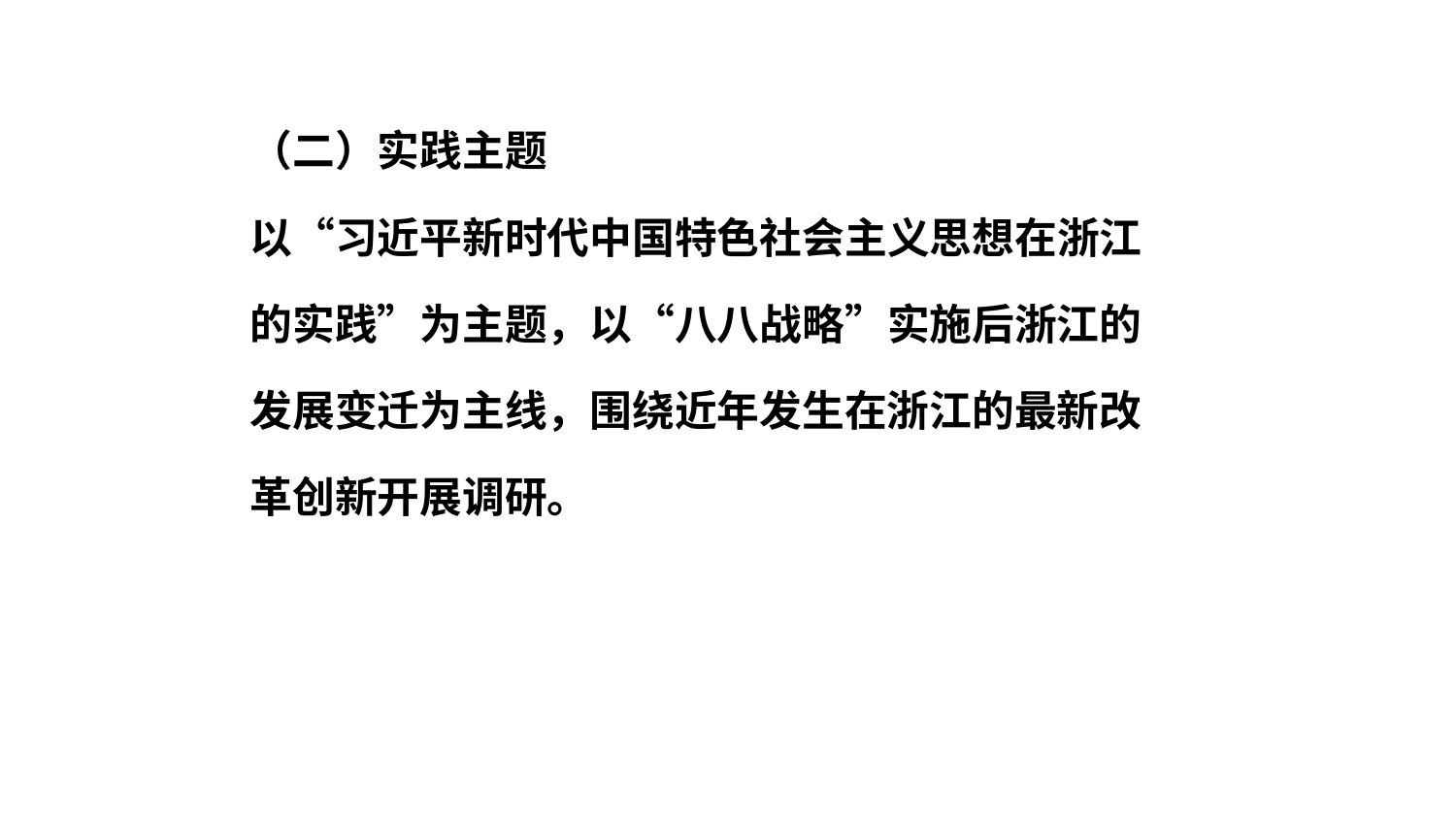

（二）实践主题
以“习近平新时代中国特色社会主义思想在浙江的实践”为主题，以“八八战略”实施后浙江的发展变迁为主线，围绕近年发生在浙江的最新改革创新开展调研。